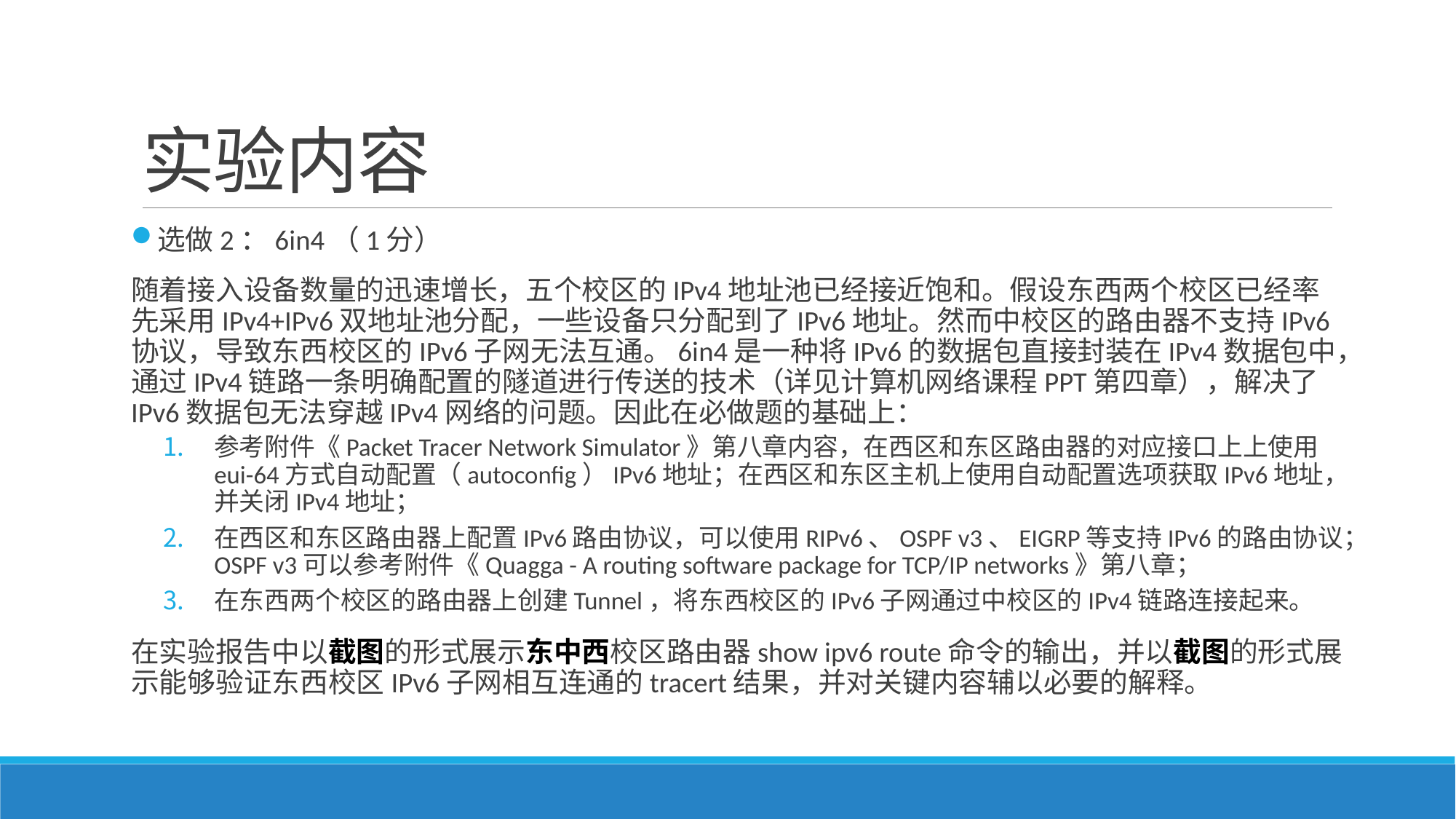

# 实验内容
选做2：6in4（1分）
随着接入设备数量的迅速增长，五个校区的IPv4地址池已经接近饱和。假设东西两个校区已经率先采用IPv4+IPv6双地址池分配，一些设备只分配到了IPv6地址。然而中校区的路由器不支持IPv6协议，导致东西校区的IPv6子网无法互通。6in4是一种将IPv6的数据包直接封装在IPv4数据包中，通过IPv4链路一条明确配置的隧道进行传送的技术（详见计算机网络课程PPT第四章），解决了IPv6数据包无法穿越IPv4网络的问题。因此在必做题的基础上：
参考附件《Packet Tracer Network Simulator》第八章内容，在西区和东区路由器的对应接口上上使用eui-64方式自动配置（autoconfig）IPv6地址；在西区和东区主机上使用自动配置选项获取IPv6地址，并关闭IPv4地址；
在西区和东区路由器上配置IPv6路由协议，可以使用RIPv6、OSPF v3、EIGRP等支持IPv6的路由协议；OSPF v3可以参考附件《Quagga - A routing software package for TCP/IP networks》第八章；
在东西两个校区的路由器上创建Tunnel，将东西校区的IPv6子网通过中校区的IPv4链路连接起来。
在实验报告中以截图的形式展示东中西校区路由器show ipv6 route命令的输出，并以截图的形式展示能够验证东西校区IPv6子网相互连通的tracert结果，并对关键内容辅以必要的解释。